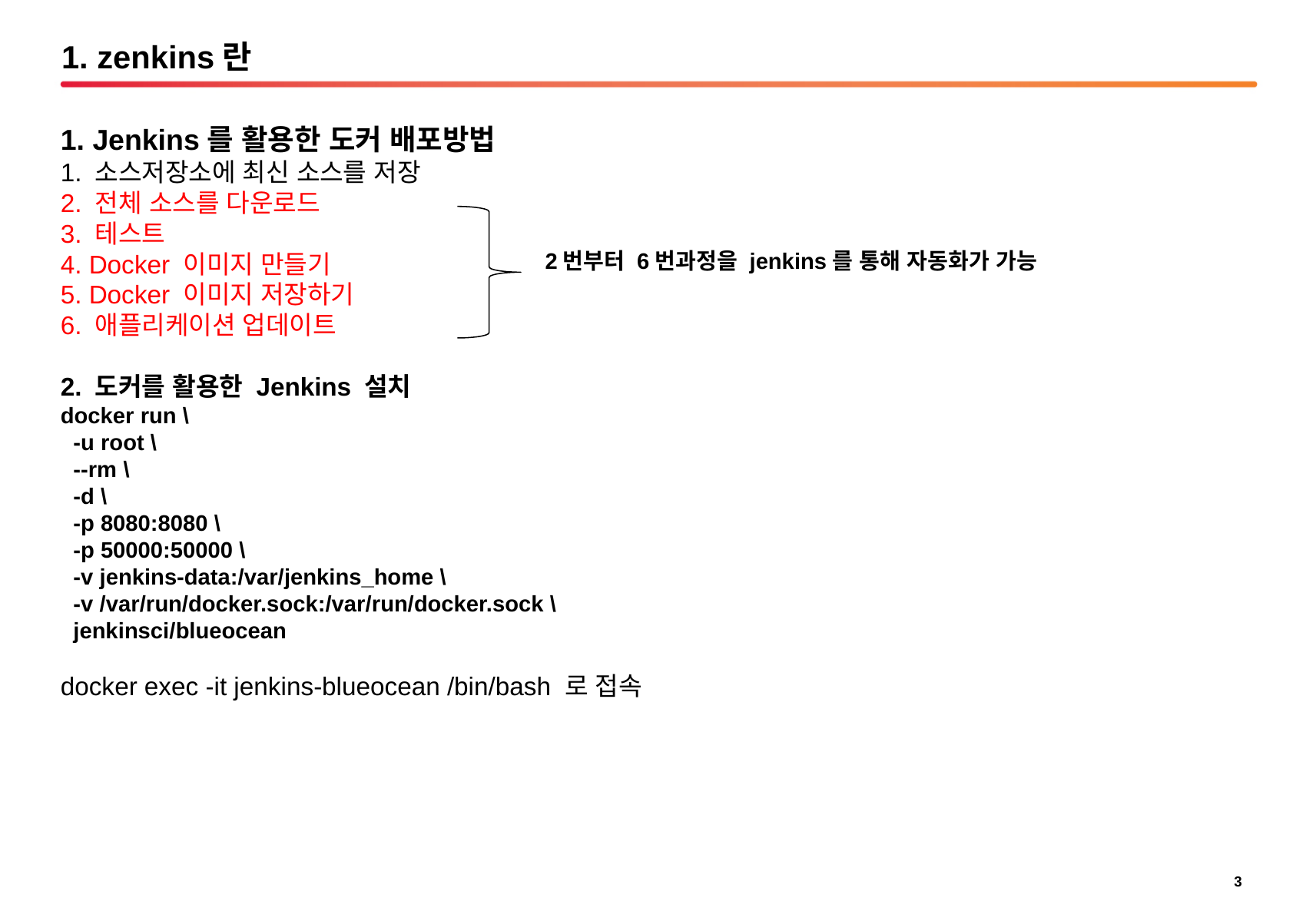

# 1. zenkins란
1. Jenkins를 활용한 도커 배포방법
1. 소스저장소에 최신 소스를 저장
2. 전체 소스를 다운로드
3. 테스트
4. Docker 이미지 만들기
5. Docker 이미지 저장하기
6. 애플리케이션 업데이트

2. 도커를 활용한 Jenkins 설치
docker run \
  -u root \
  --rm \
  -d \
  -p 8080:8080 \
  -p 50000:50000 \
  -v jenkins-data:/var/jenkins_home \
  -v /var/run/docker.sock:/var/run/docker.sock \
  jenkinsci/blueocean

docker exec -it jenkins-blueocean /bin/bash 로 접속

2번부터 6번과정을 jenkins를 통해 자동화가 가능